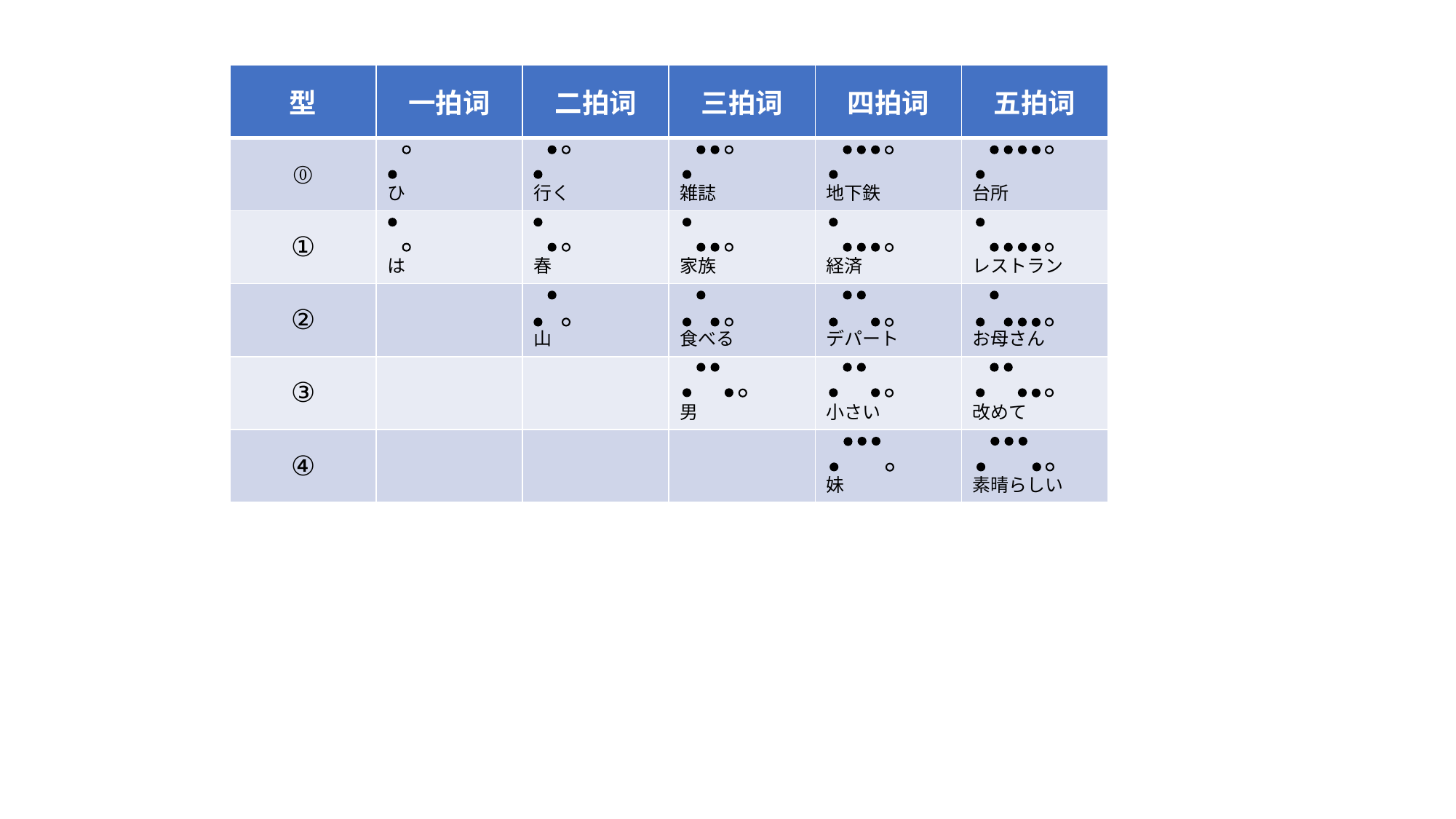

| 型 | 一拍词 | 二拍词 | 三拍词 | 四拍词 | 五拍词 |
| --- | --- | --- | --- | --- | --- |
| ⓪ | ひ | 行く | 雑誌 | 地下鉄 | 台所 |
| ① | は | 春 | 家族 | 経済 | レストラン |
| ② |  | 山 | 食べる | デパート | お母さん |
| ③ |  |  | 男 | 小さい | 改めて |
| ④ |  |  |  | 妹 | 素晴らしい |